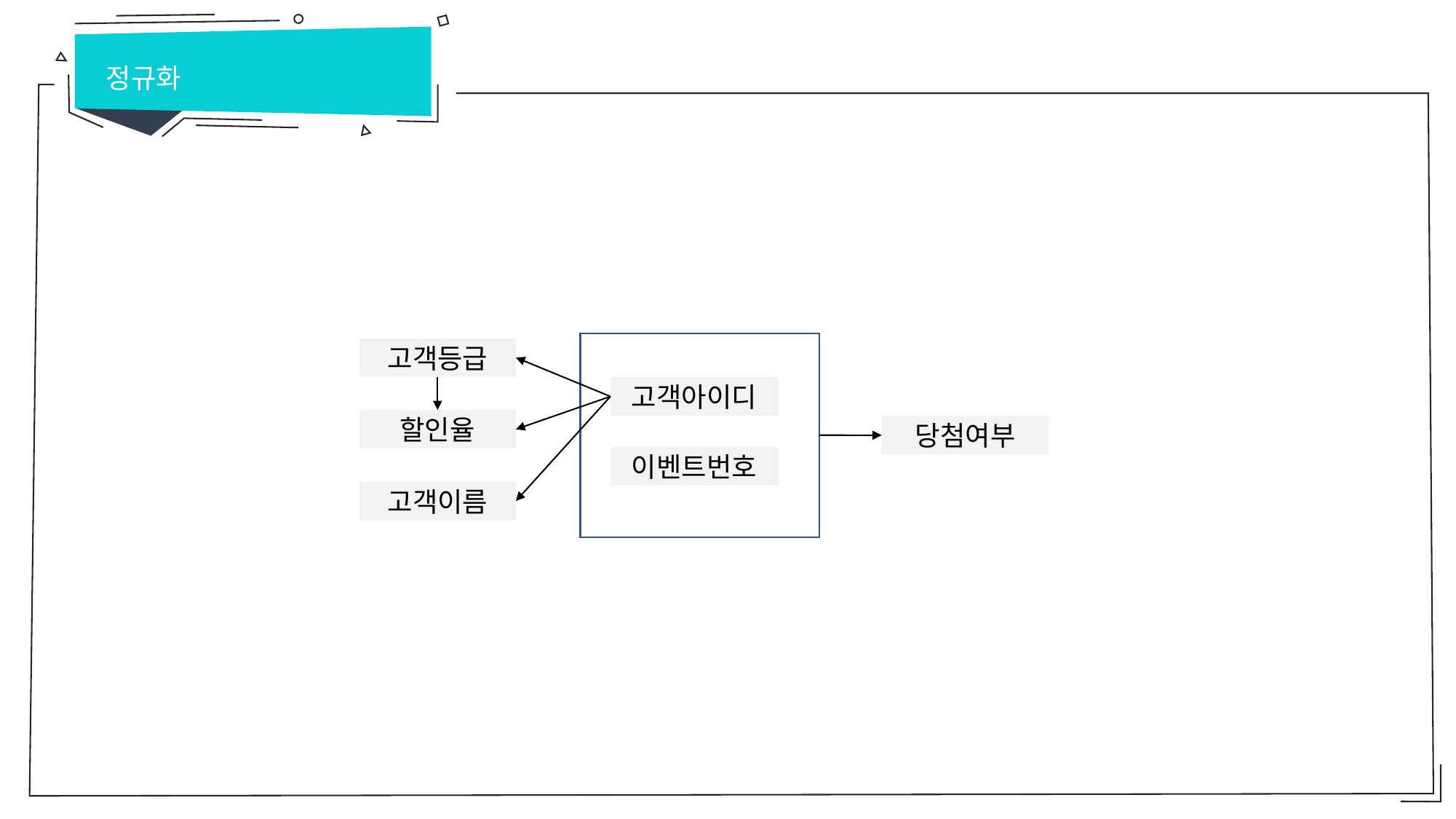

정규화

고객등급
고객아이디
할인율
당첨여부
이벤트번호
고객이름